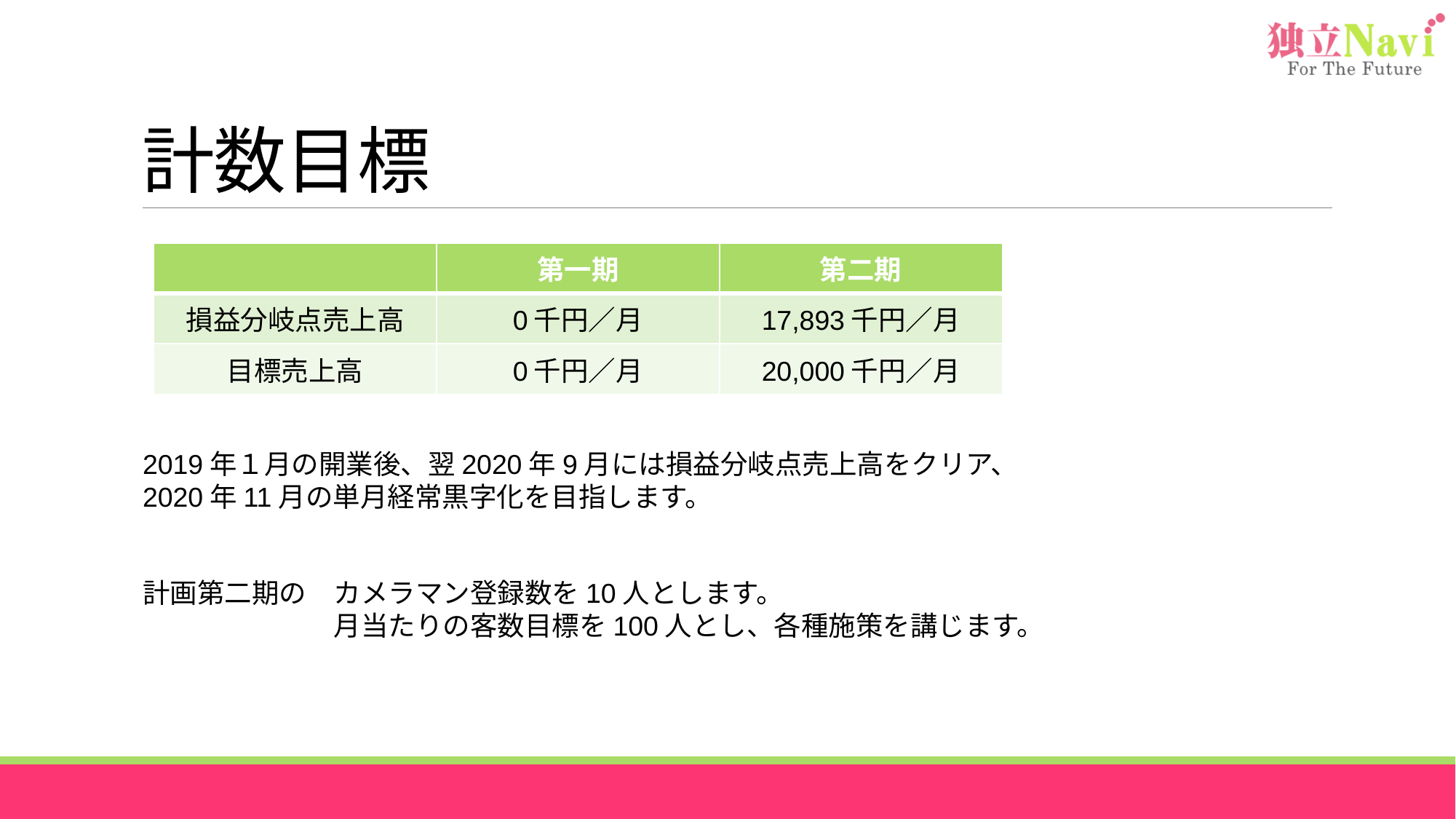

# 計数目標
|  | 第一期 | 第二期 |
| --- | --- | --- |
| 損益分岐点売上高 | 0千円／月 | 17,893千円／月 |
| 目標売上高 | 0千円／月 | 20,000千円／月 |
2019年１月の開業後、翌2020年9月には損益分岐点売上高をクリア、
2020年11月の単月経常黒字化を目指します。
計画第二期の　カメラマン登録数を10人とします。
　　　　　　　月当たりの客数目標を100人とし、各種施策を講じます。